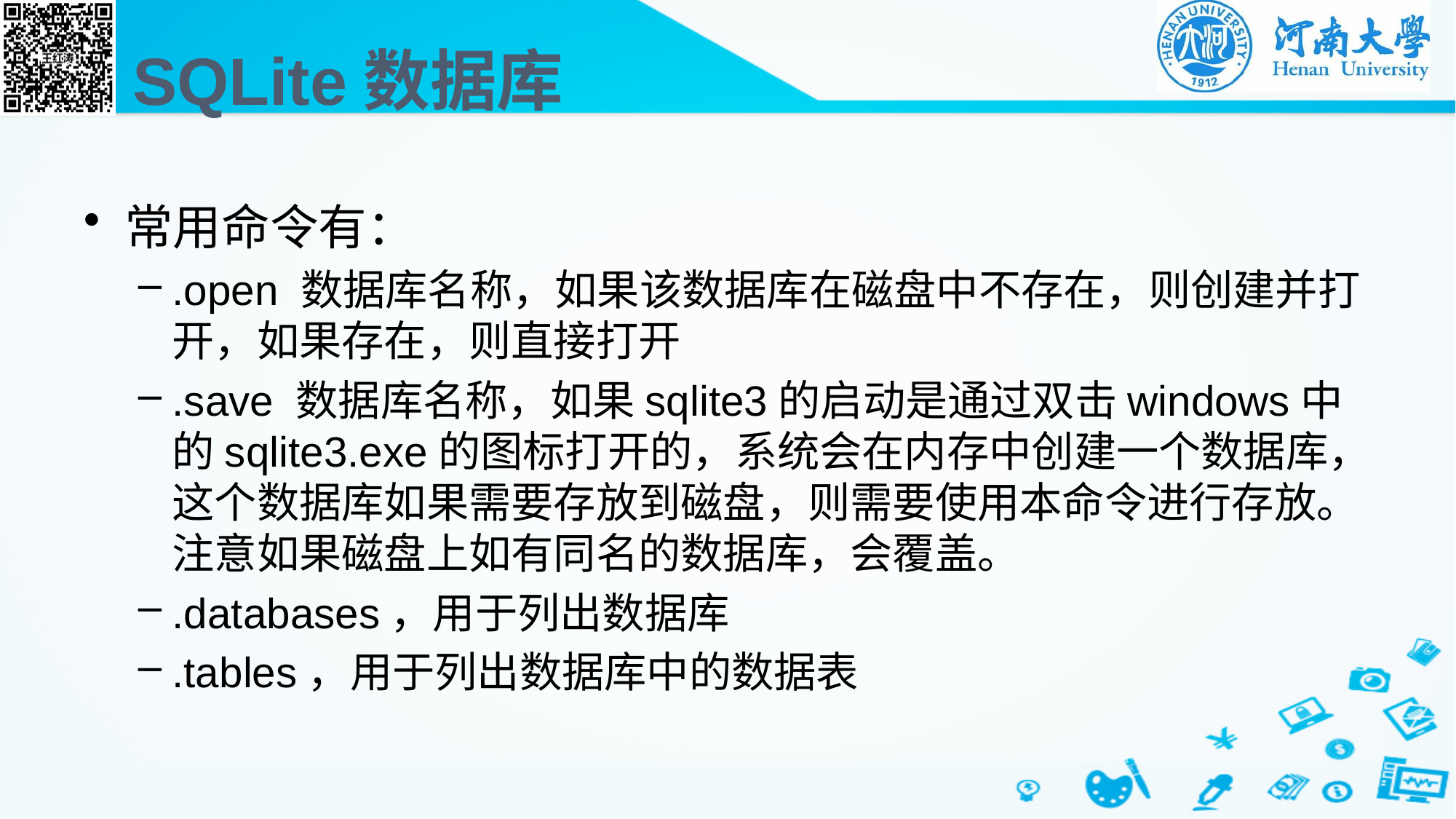

# SQLite数据库
常用命令有：
.open 数据库名称，如果该数据库在磁盘中不存在，则创建并打开，如果存在，则直接打开
.save 数据库名称，如果sqlite3的启动是通过双击windows中的sqlite3.exe的图标打开的，系统会在内存中创建一个数据库，这个数据库如果需要存放到磁盘，则需要使用本命令进行存放。注意如果磁盘上如有同名的数据库，会覆盖。
.databases，用于列出数据库
.tables，用于列出数据库中的数据表